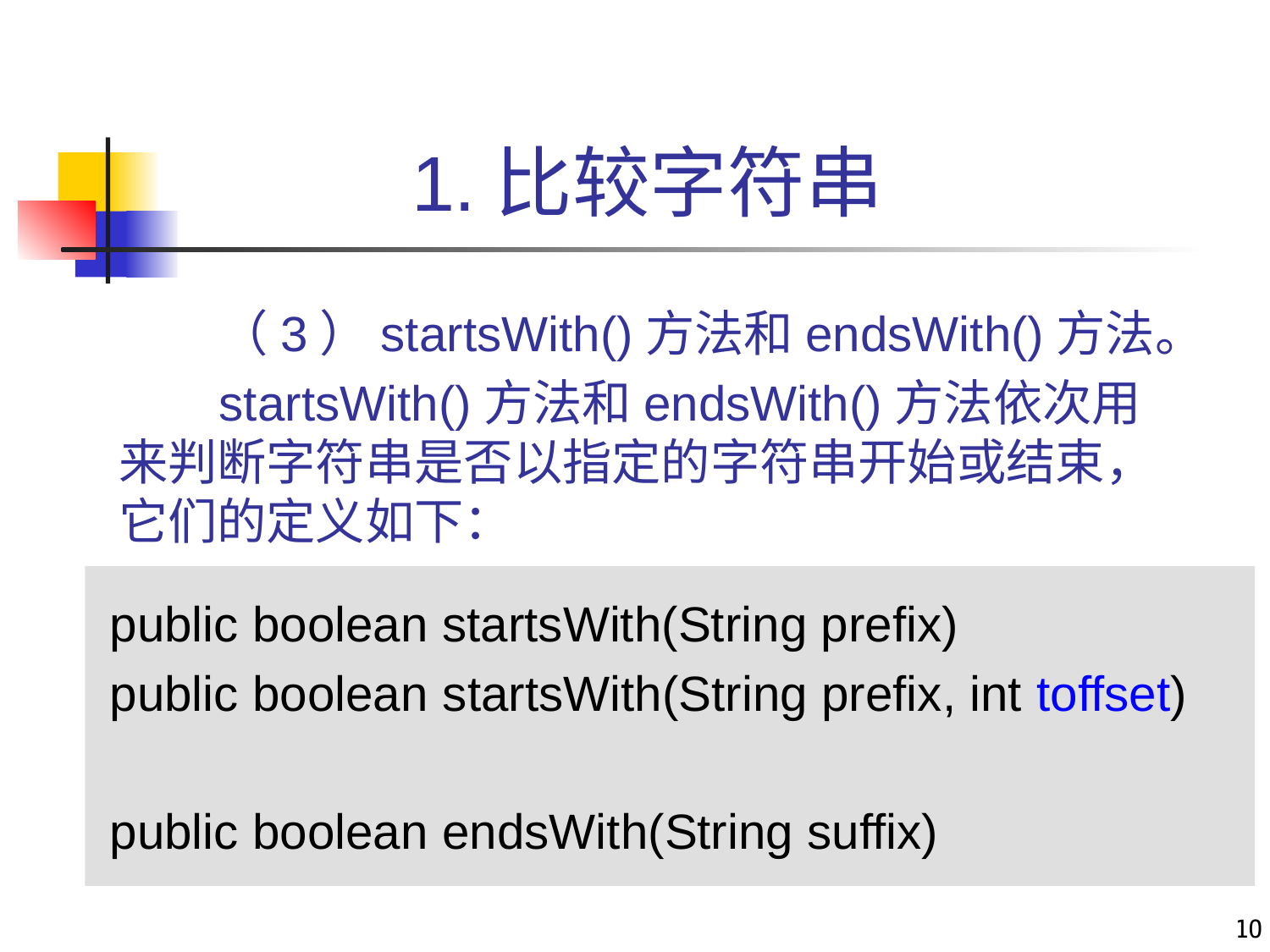

# 1.比较字符串
（3）startsWith()方法和endsWith()方法。
startsWith()方法和endsWith()方法依次用来判断字符串是否以指定的字符串开始或结束，它们的定义如下：
public boolean startsWith(String prefix)
public boolean startsWith(String prefix, int toffset)

public boolean endsWith(String suffix)
10